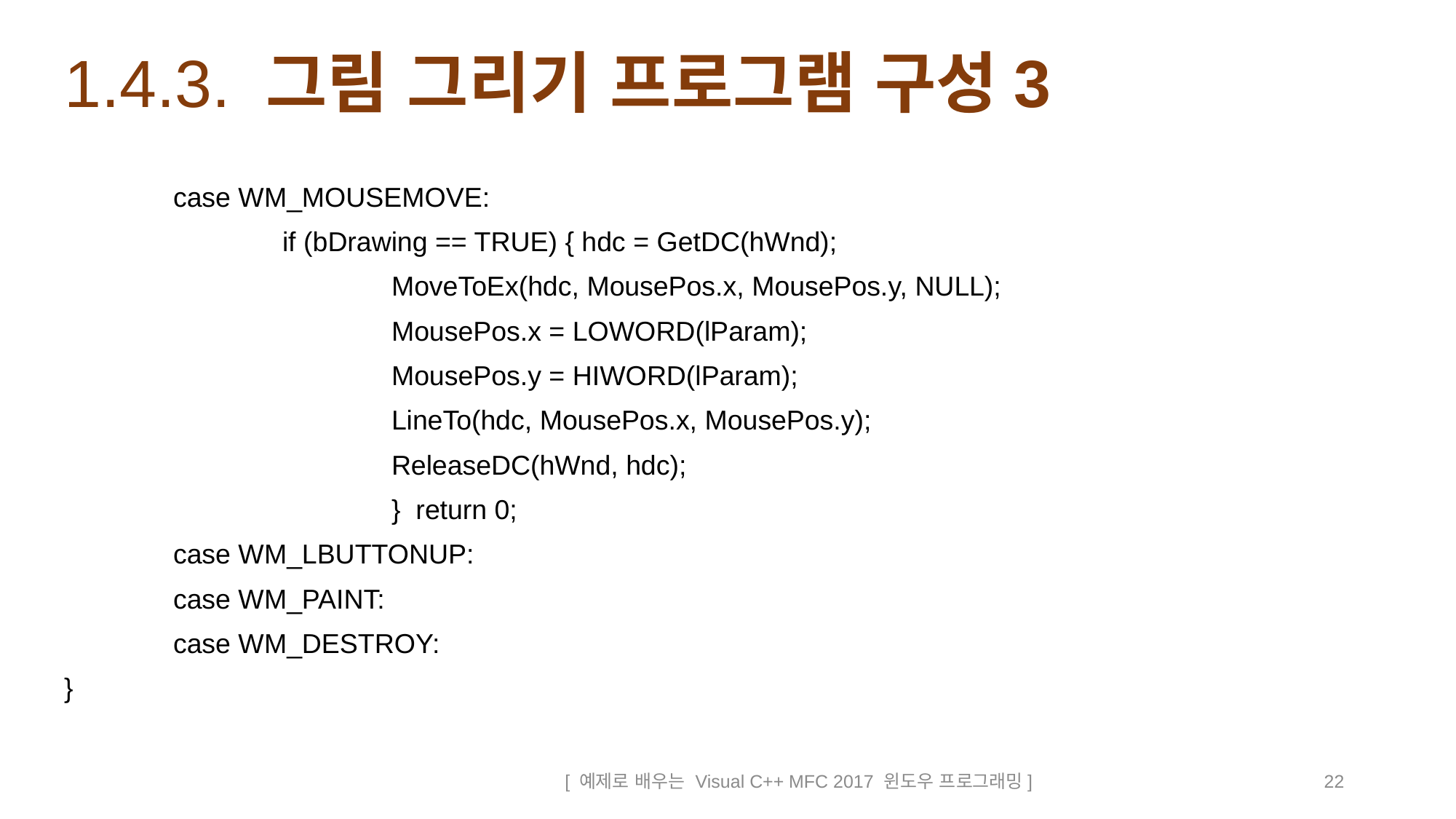

# 1.4.3. 그림 그리기 프로그램 구성3

	case WM_MOUSEMOVE:
		if (bDrawing == TRUE) { hdc = GetDC(hWnd);
			MoveToEx(hdc, MousePos.x, MousePos.y, NULL);
			MousePos.x = LOWORD(lParam);
			MousePos.y = HIWORD(lParam);
			LineTo(hdc, MousePos.x, MousePos.y);
			ReleaseDC(hWnd, hdc);
			}  return 0;
	case WM_LBUTTONUP:
	case WM_PAINT:
	case WM_DESTROY:
}

[ 예제로 배우는 Visual C++ MFC 2017 윈도우 프로그래밍]
22